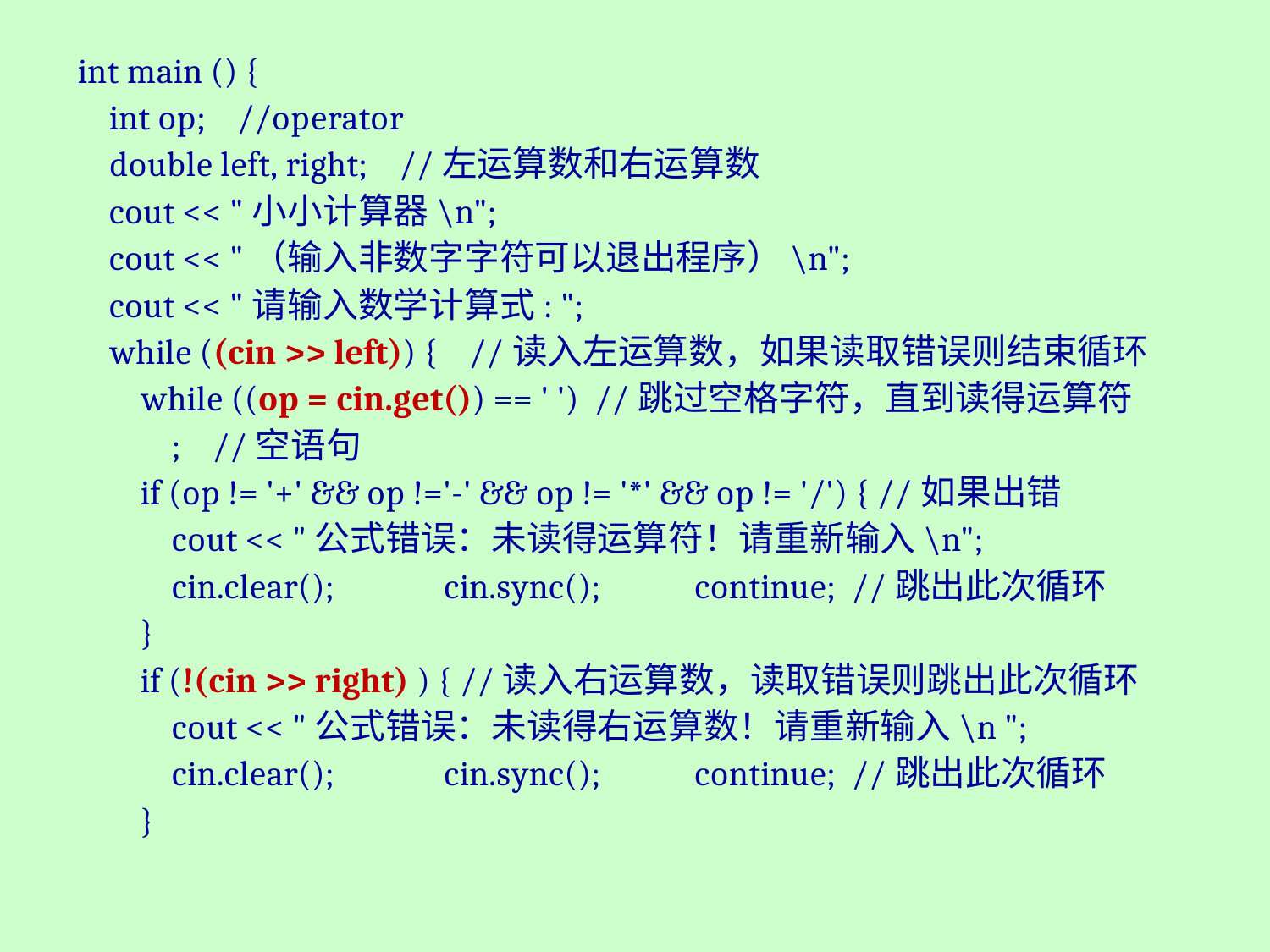

int main () {
    int op;    //operator
    double left, right;    //左运算数和右运算数
    cout << "小小计算器\n";
    cout << "（输入非数字字符可以退出程序）\n";
    cout << "请输入数学计算式: ";
    while ((cin >> left)) {    //读入左运算数，如果读取错误则结束循环
        while ((op = cin.get()) == ' ')  //跳过空格字符，直到读得运算符
            ;    //空语句
        if (op != '+' && op !='-' && op != '*' && op != '/') { //如果出错
            cout << "公式错误：未读得运算符！请重新输入\n";
            cin.clear();              cin.sync();            continue;  //跳出此次循环
        }
        if (!(cin >> right) ) { //读入右运算数，读取错误则跳出此次循环
            cout << "公式错误：未读得右运算数！请重新输入\n ";
            cin.clear();              cin.sync();            continue;  //跳出此次循环
        }
104